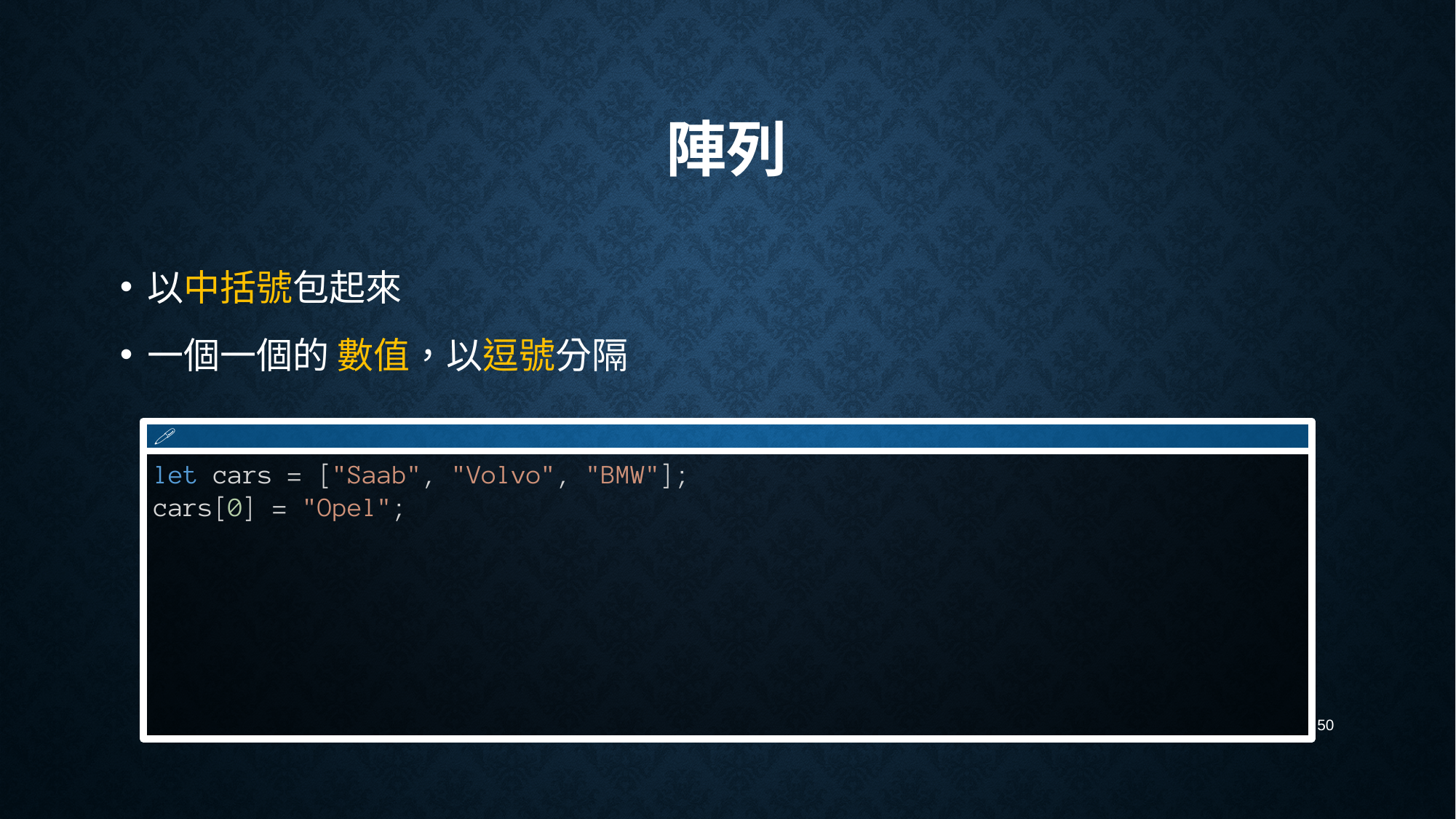

# 陣列
以中括號包起來
一個一個的 數值，以逗號分隔
🖊
let cars = ["Saab", "Volvo", "BMW"];
cars[0] = "Opel";

50